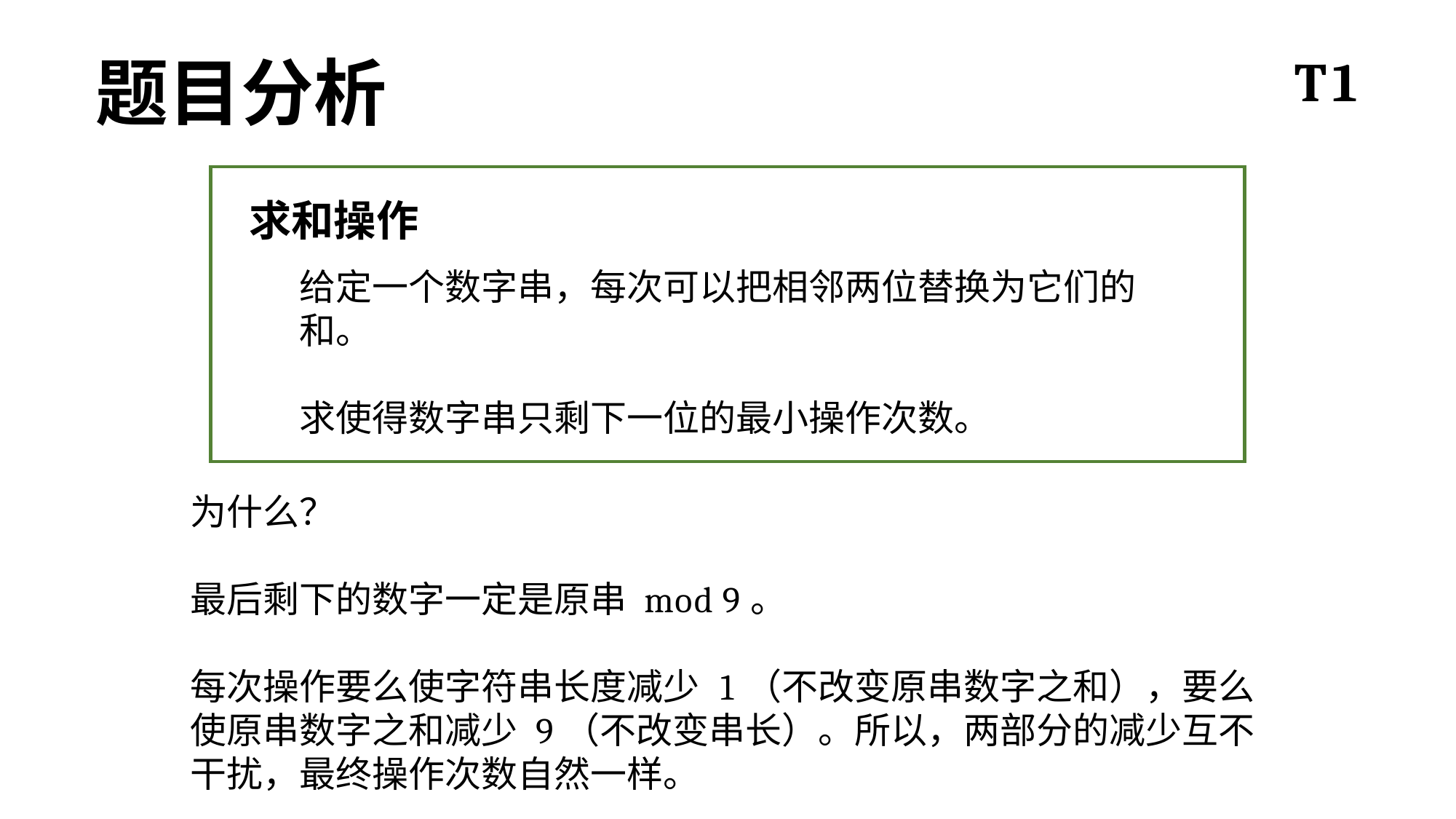

题目分析
T1

求和操作
给定一个数字串，每次可以把相邻两位替换为它们的和。

求使得数字串只剩下一位的最小操作次数。
为什么？

最后剩下的数字一定是原串 mod 9。

每次操作要么使字符串长度减少 1（不改变原串数字之和），要么使原串数字之和减少 9（不改变串长）。所以，两部分的减少互不干扰，最终操作次数自然一样。